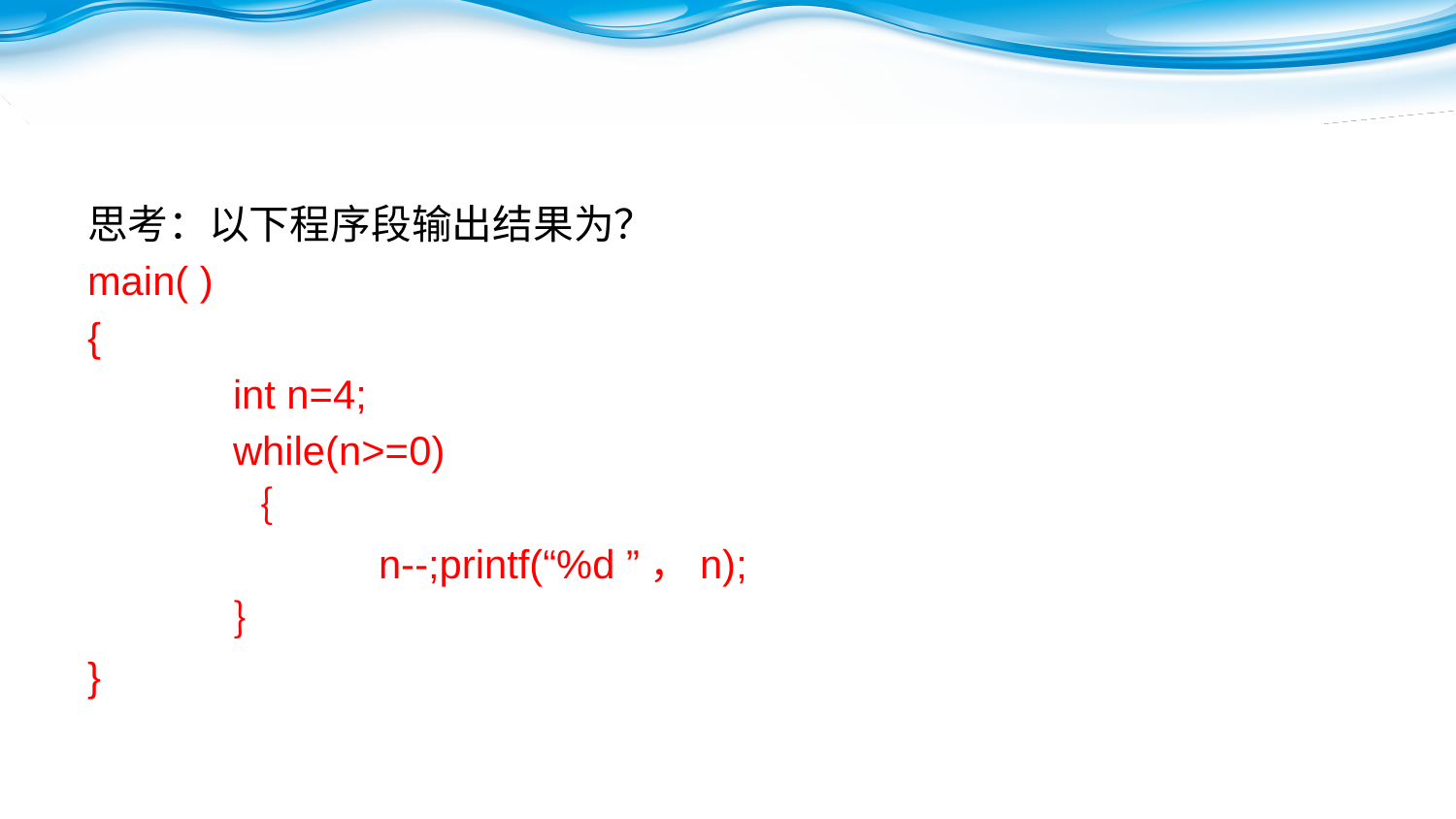

#
思考：以下程序段输出结果为？
main( )
{
	int n=4;
	while(n>=0)
	｛
		n--;printf(“%d ”，n);
	｝
}